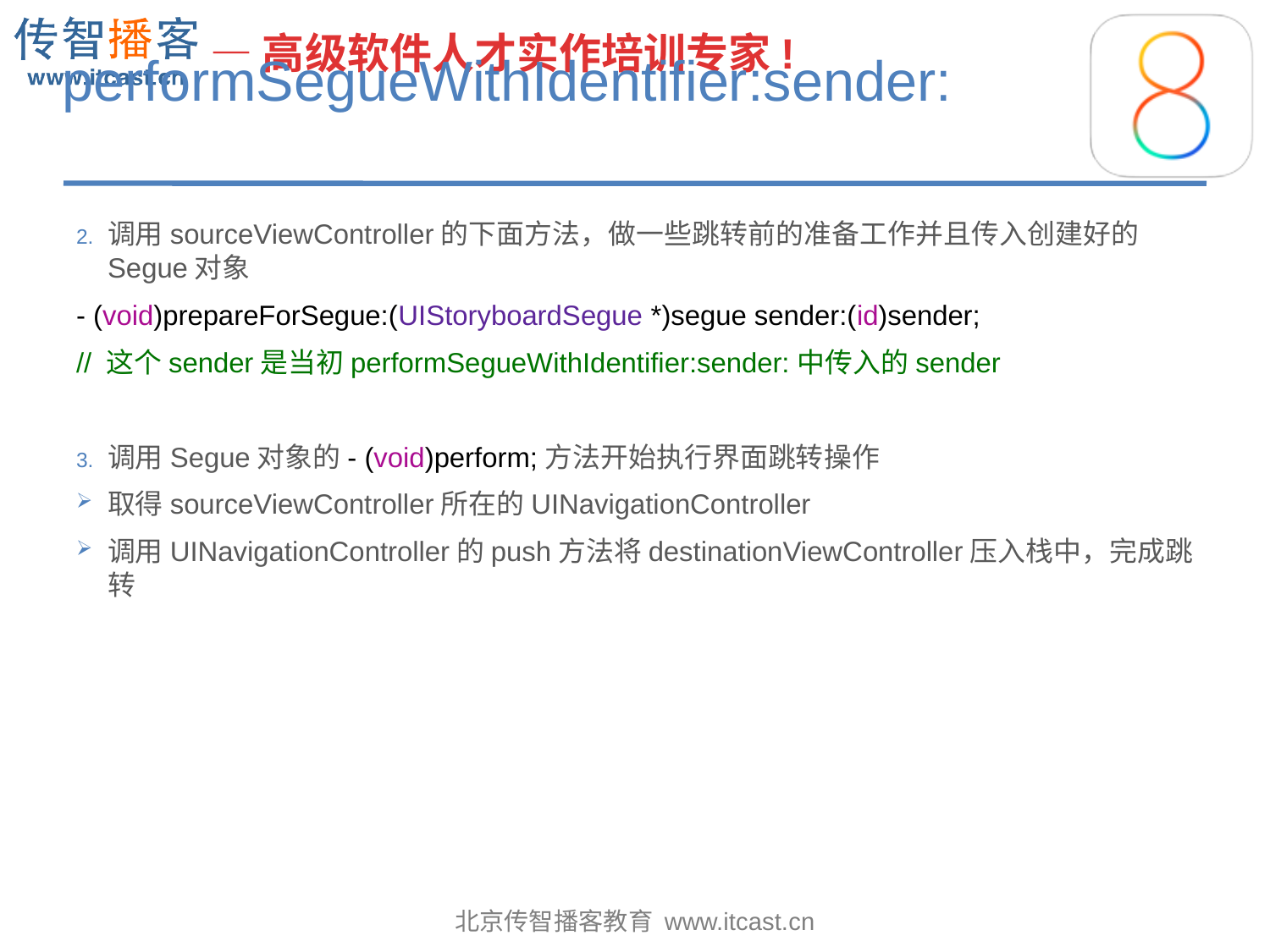

# performSegueWithIdentifier:sender:
调用sourceViewController的下面方法，做一些跳转前的准备工作并且传入创建好的Segue对象
- (void)prepareForSegue:(UIStoryboardSegue *)segue sender:(id)sender;
// 这个sender是当初performSegueWithIdentifier:sender:中传入的sender

调用Segue对象的- (void)perform;方法开始执行界面跳转操作
取得sourceViewController所在的UINavigationController
调用UINavigationController的push方法将destinationViewController压入栈中，完成跳转